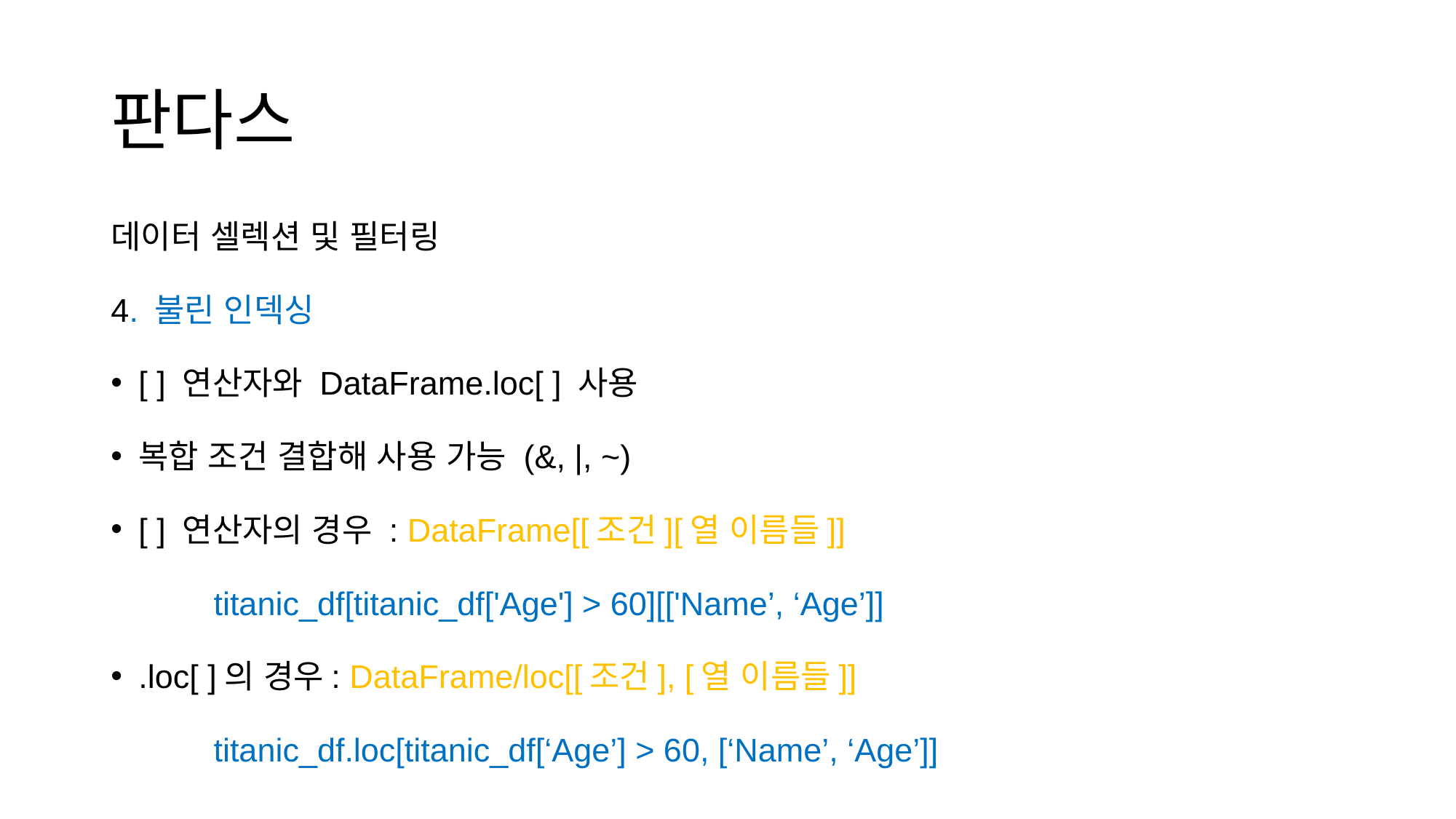

# 판다스
데이터 셀렉션 및 필터링
4. 불린 인덱싱
[ ] 연산자와 DataFrame.loc[ ] 사용
복합 조건 결합해 사용 가능 (&, |, ~)
[ ] 연산자의 경우 : DataFrame[[조건][열 이름들]]
	titanic_df[titanic_df['Age'] > 60][['Name’, ‘Age’]]
.loc[ ]의 경우: DataFrame/loc[[조건], [열 이름들]]
	titanic_df.loc[titanic_df[‘Age’] > 60, [‘Name’, ‘Age’]]